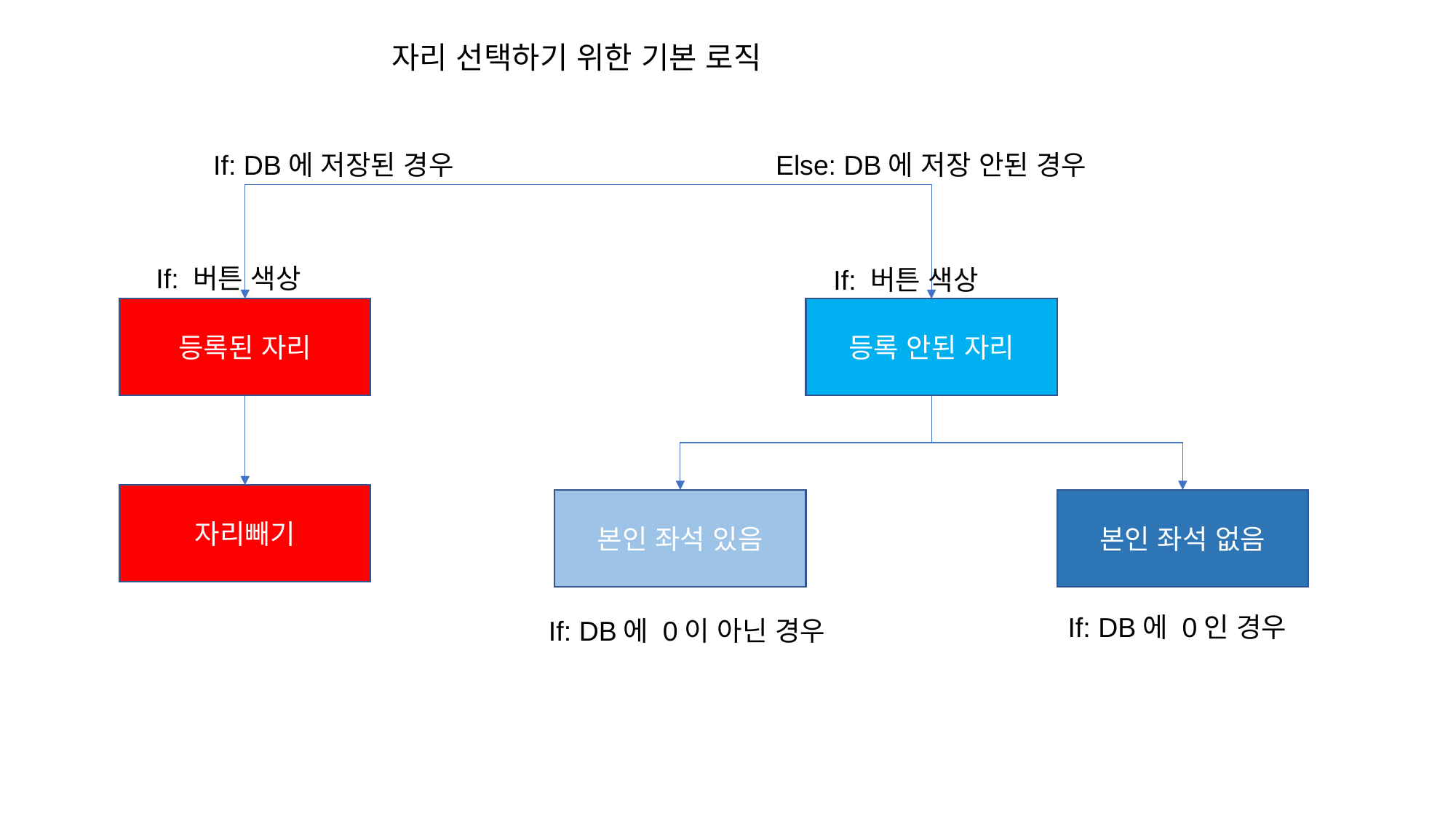

자리 선택하기 위한 기본 로직
If: DB에 저장된 경우
Else: DB에 저장 안된 경우
If: 버튼 색상
If: 버튼 색상
등록 안된 자리
등록된 자리
자리빼기
본인 좌석 없음
본인 좌석 있음
If: DB에 0인 경우
If: DB에 0이 아닌 경우